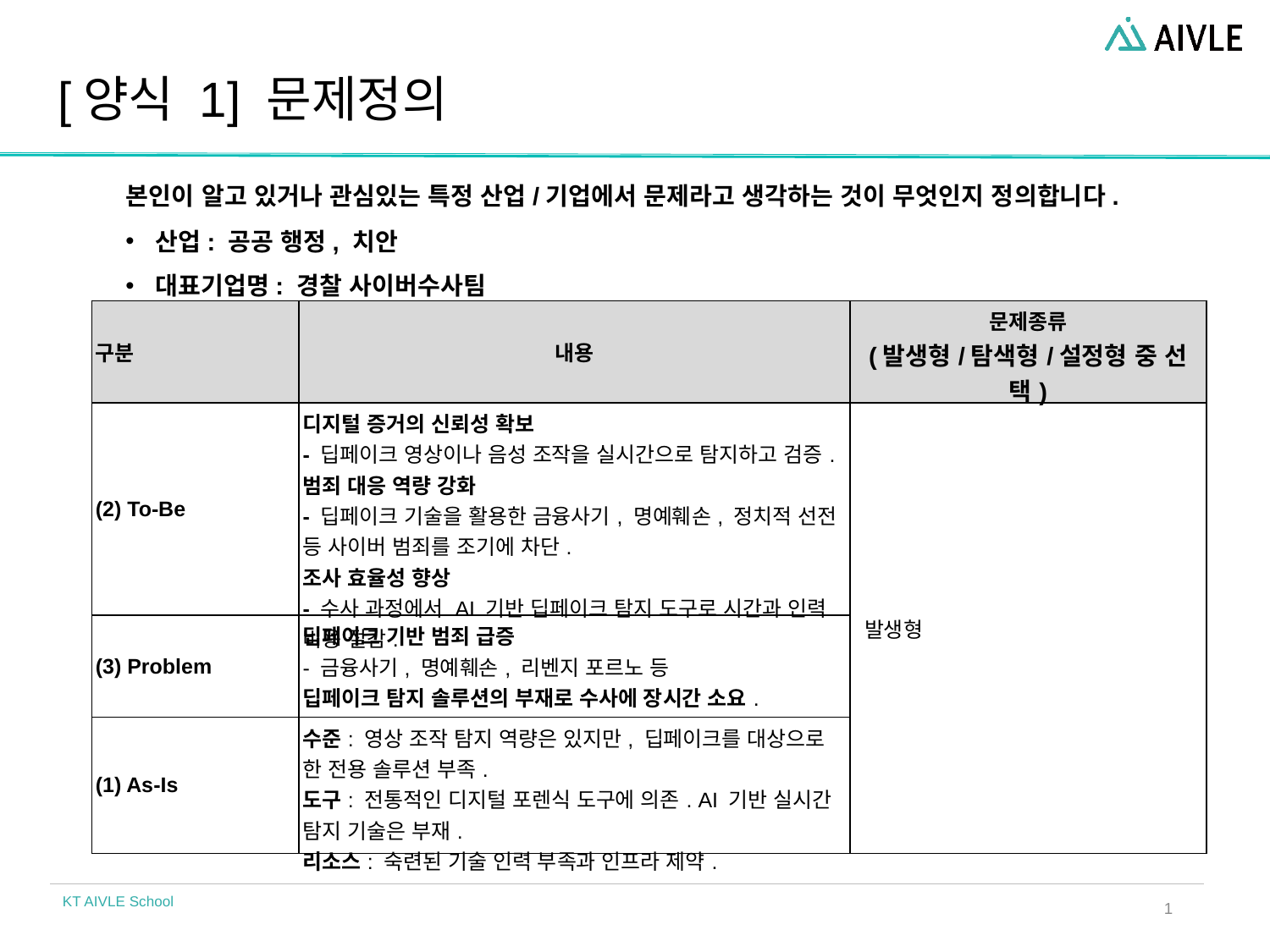

# [양식 1] 문제정의
본인이 알고 있거나 관심있는 특정 산업/기업에서 문제라고 생각하는 것이 무엇인지 정의합니다.
산업: 공공 행정, 치안
대표기업명: 경찰 사이버수사팀
| 구분 | 내용 | 문제종류 (발생형/탐색형/설정형 중 선택) |
| --- | --- | --- |
| (2) To-Be | 디지털 증거의 신뢰성 확보 - 딥페이크 영상이나 음성 조작을 실시간으로 탐지하고 검증. 범죄 대응 역량 강화 - 딥페이크 기술을 활용한 금융사기, 명예훼손, 정치적 선전 등 사이버 범죄를 조기에 차단. 조사 효율성 향상 - 수사 과정에서 AI 기반 딥페이크 탐지 도구로 시간과 인력 비용 절감. | 발생형 |
| (3) Problem | 딥페이크 기반 범죄 급증 - 금융사기, 명예훼손, 리벤지 포르노 등 딥페이크 탐지 솔루션의 부재로 수사에 장시간 소요. |  |
| (1) As-Is | 수준: 영상 조작 탐지 역량은 있지만, 딥페이크를 대상으로 한 전용 솔루션 부족. 도구: 전통적인 디지털 포렌식 도구에 의존. AI 기반 실시간 탐지 기술은 부재. 리소스: 숙련된 기술 인력 부족과 인프라 제약. |  |